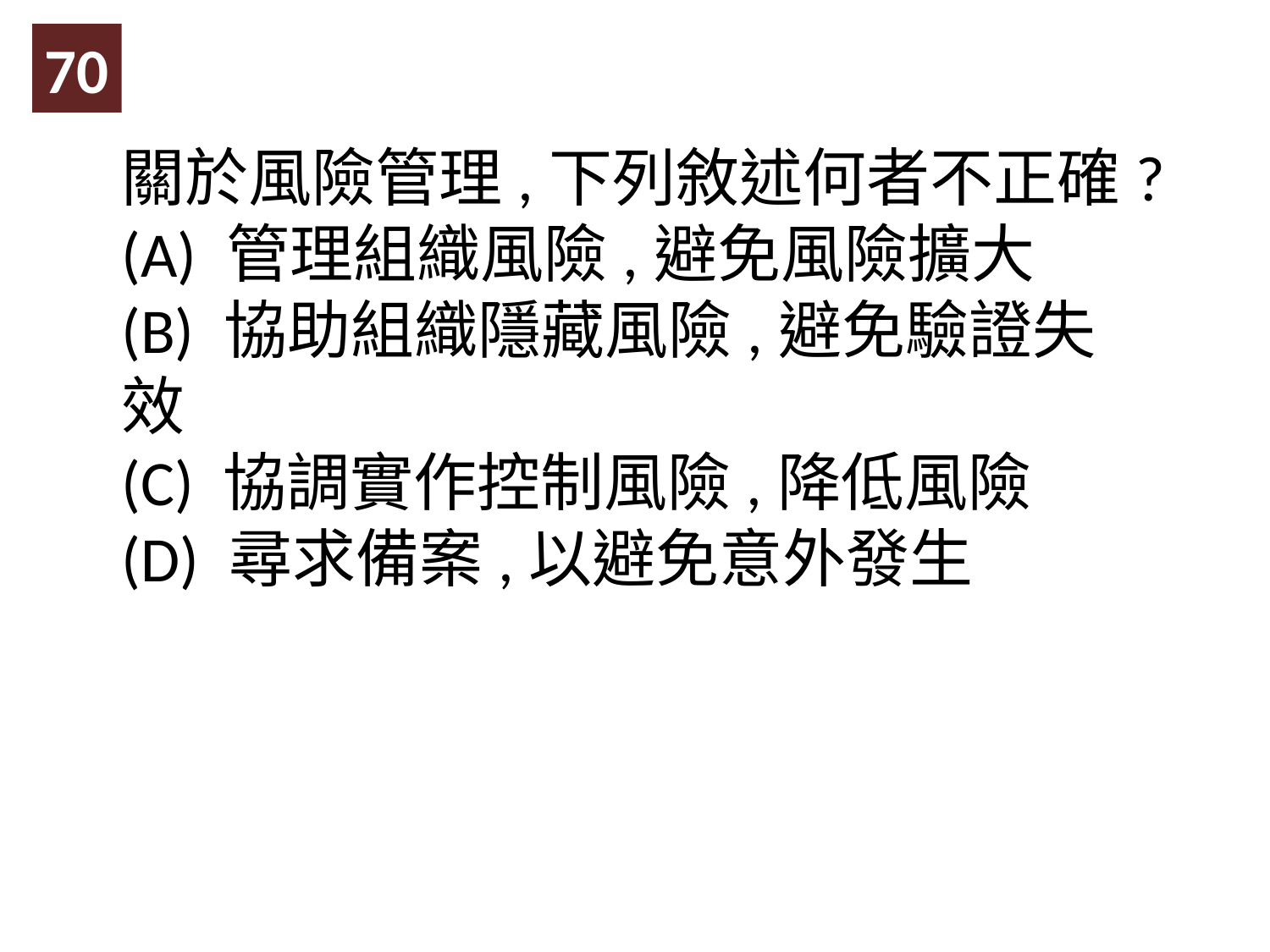

70
關於風險管理,下列敘述何者不正確?
(A) 管理組織風險,避免風險擴大
(B) 協助組織隱藏風險,避免驗證失效
(C) 協調實作控制風險,降低風險
(D) 尋求備案,以避免意外發生